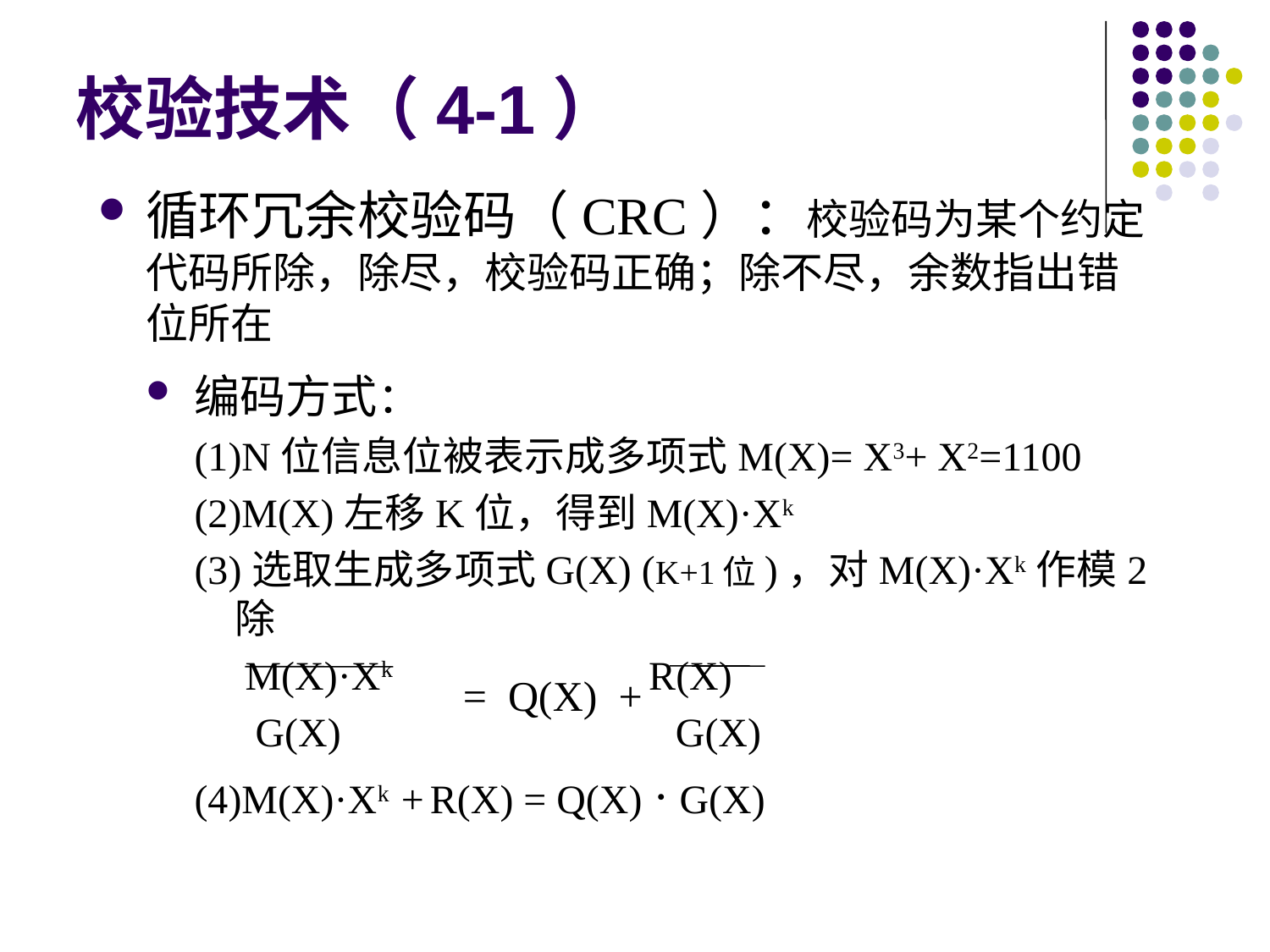

# 校验技术（4-1）
循环冗余校验码（CRC）：校验码为某个约定代码所除，除尽，校验码正确；除不尽，余数指出错位所在
编码方式：
(1)N位信息位被表示成多项式M(X)= X3+ X2=1100
(2)M(X)左移K位，得到M(X)·Xk
(3)选取生成多项式G(X) (K+1位)，对M(X)·Xk作模2除
     M(X)·Xk                                       R(X)
      G(X)                                 G(X)
(4)M(X)·Xk  + R(X) = Q(X) · G(X)
=  Q(X)  +

72